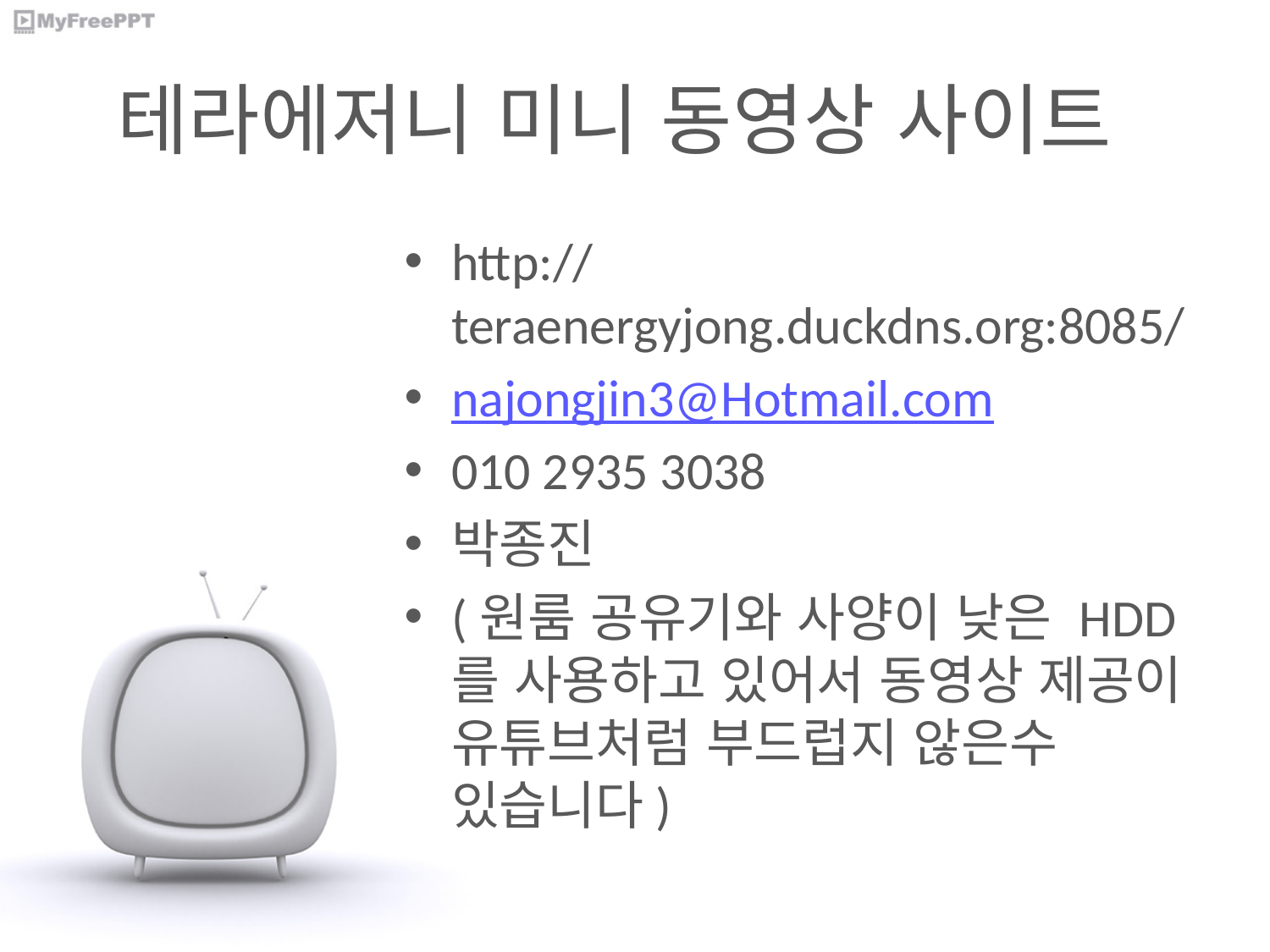

# 테라에저니 미니 동영상 사이트
http://teraenergyjong.duckdns.org:8085/
najongjin3@Hotmail.com
010 2935 3038
박종진
(원룸 공유기와 사양이 낮은 HDD를 사용하고 있어서 동영상 제공이 유튜브처럼 부드럽지 않은수 있습니다)